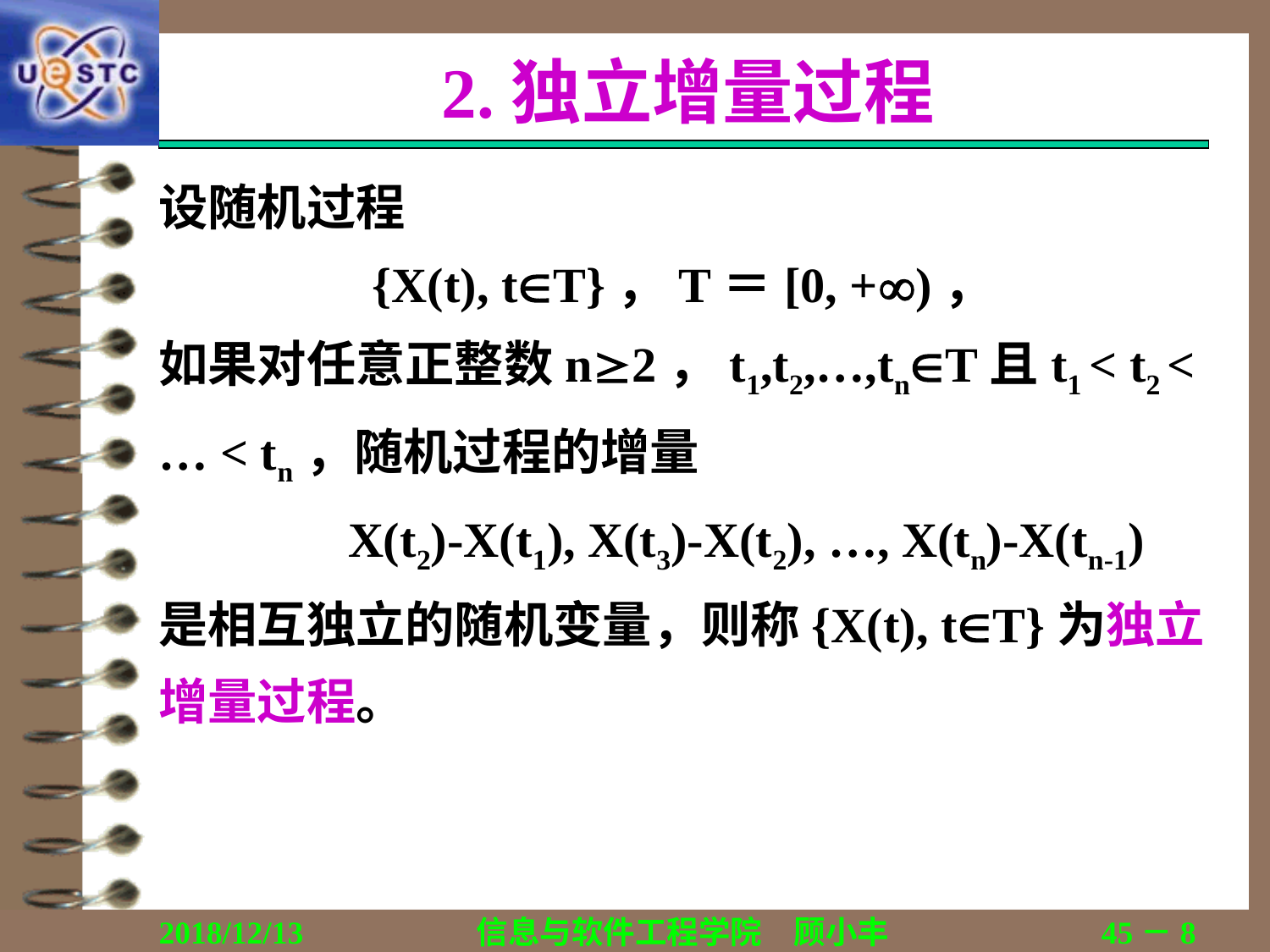

# 2.独立增量过程
设随机过程
{X(t), t∈T}，T＝[0, +∞)，
如果对任意正整数n≥2，t1,t2,…,tn∈T且t1 < t2 < … < tn，随机过程的增量
	X(t2)-X(t1), X(t3)-X(t2), …, X(tn)-X(tn-1)
是相互独立的随机变量，则称{X(t), t∈T}为独立增量过程。
2018/12/13
信息与软件工程学院　顾小丰
45－8